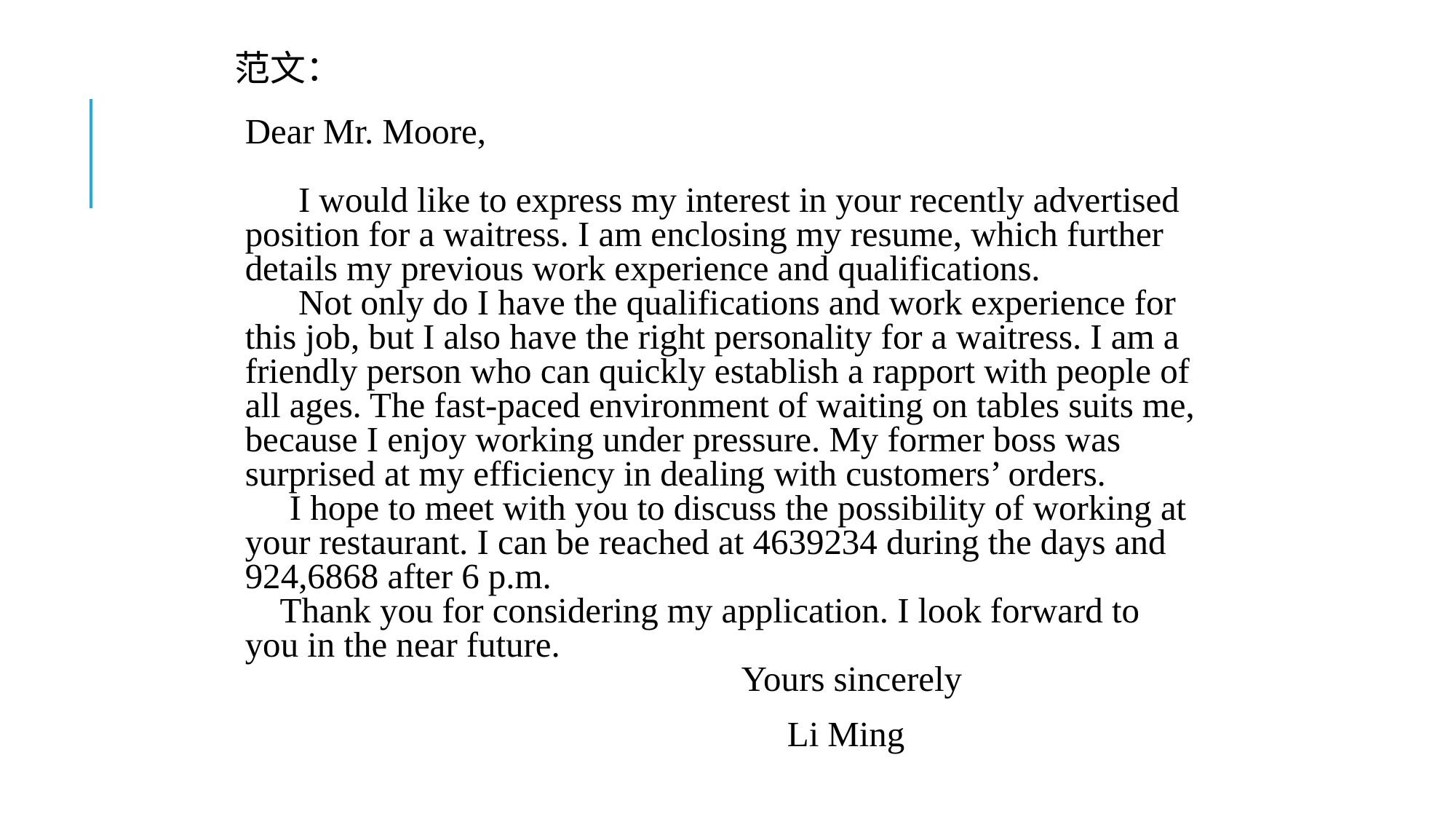

范文：
Dear Mr. Moore,
      I would like to express my interest in your recently advertised position for a waitress. I am enclosing my resume, which further details my previous work experience and qualifications.
      Not only do I have the qualifications and work experience for this job, but I also have the right personality for a waitress. I am a friendly person who can quickly establish a rapport with people of all ages. The fast-paced environment of waiting on tables suits me, because I enjoy working under pressure. My former boss was surprised at my efficiency in dealing with customers’ orders.
     I hope to meet with you to discuss the possibility of working at your restaurant. I can be reached at 4639234 during the days and 924,6868 after 6 p.m.
    Thank you for considering my application. I look forward to    you in the near future.
                                                        Yours sincerely
                                                              Li Ming